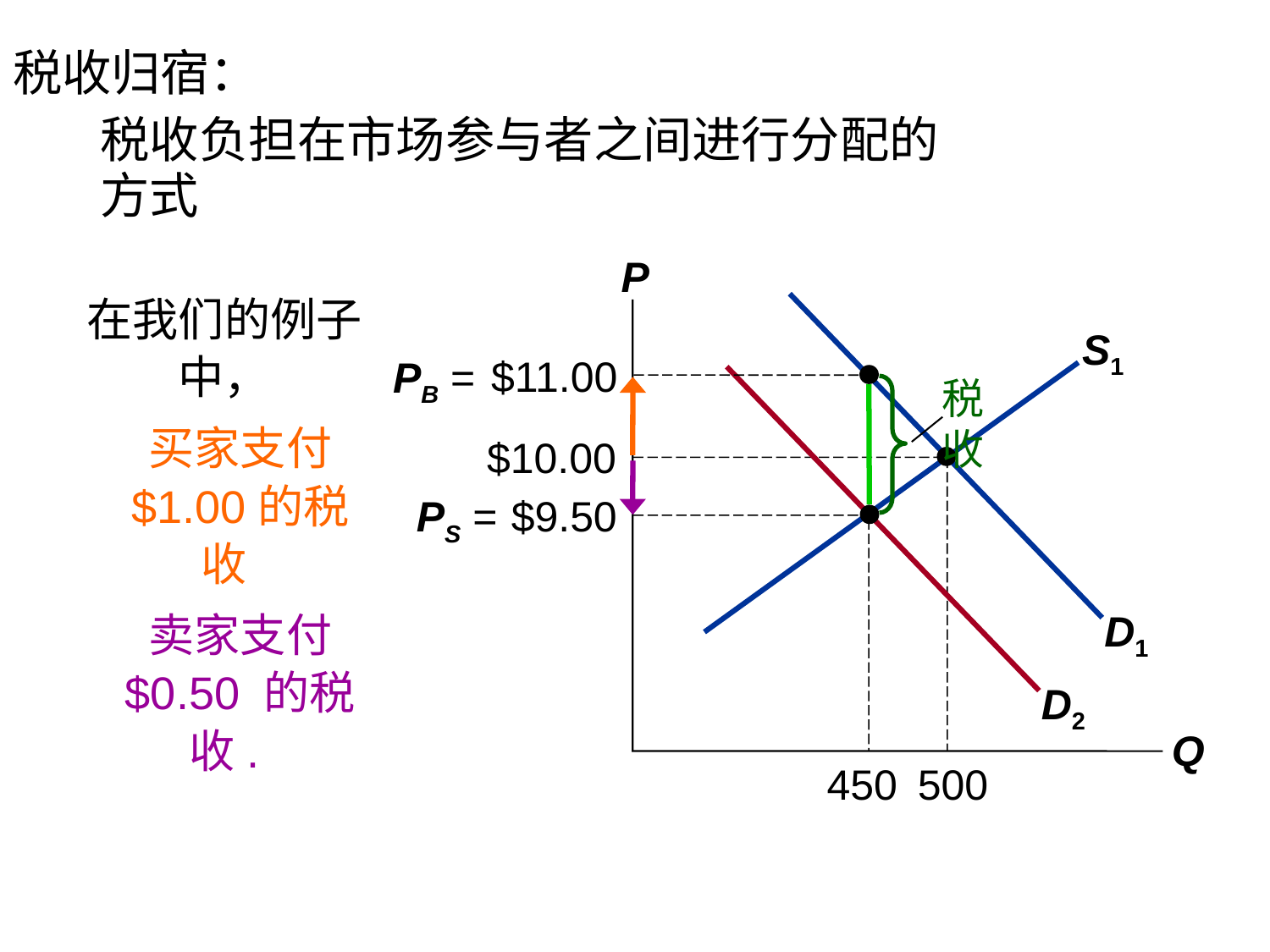

税收归宿：
#
税收负担在市场参与者之间进行分配的方式
P

Q

在我们的例子中，
  买家支付
  $1.00的税收
  卖家支付
  $0.50 的税收.

D1
S1

PB =
$11.00

税收

D2

450

$10.00

500

PS =
$9.50